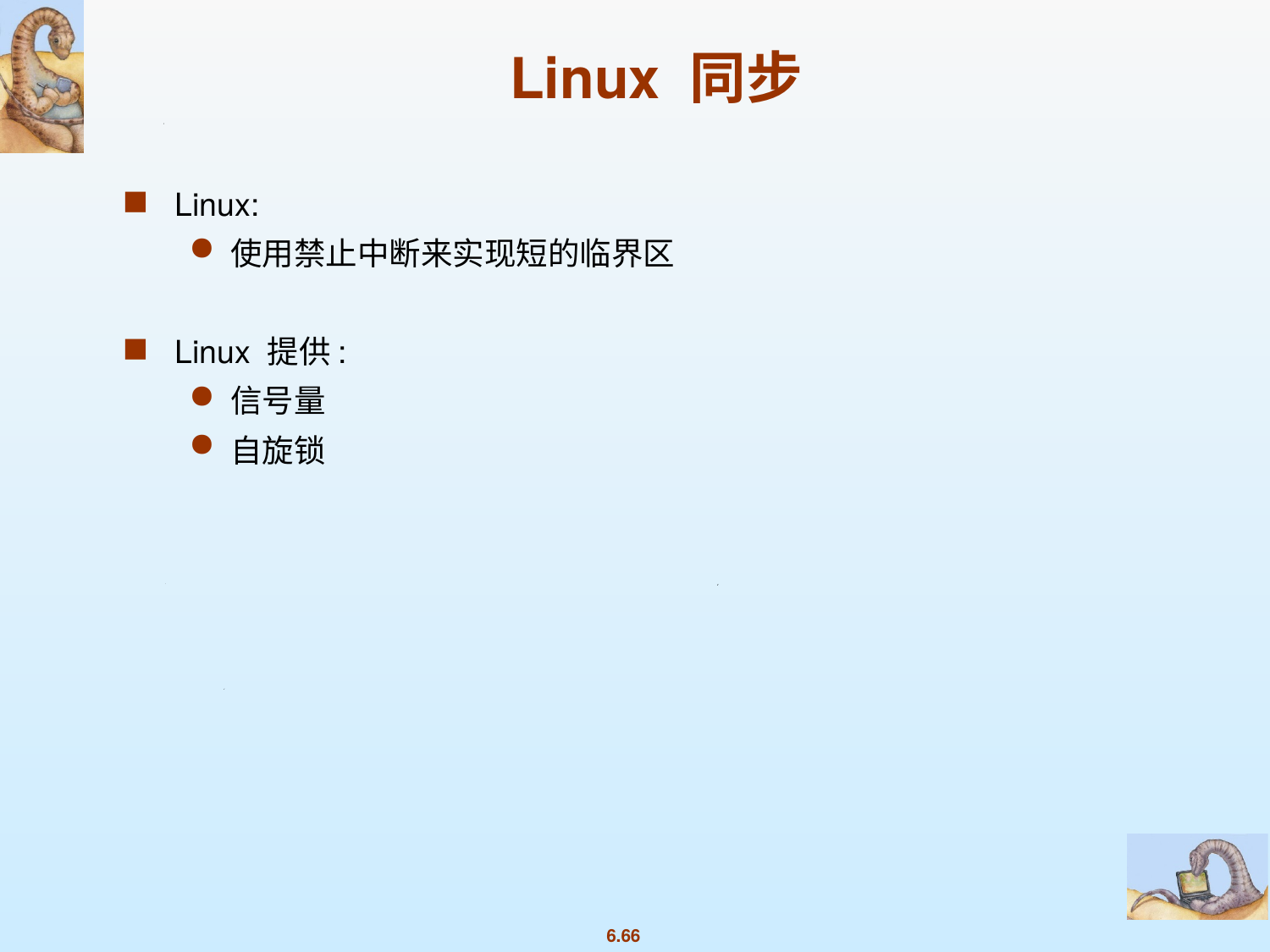

Linux:
使用禁止中断来实现短的临界区

Linux 提供:
信号量
自旋锁
Linux 同步